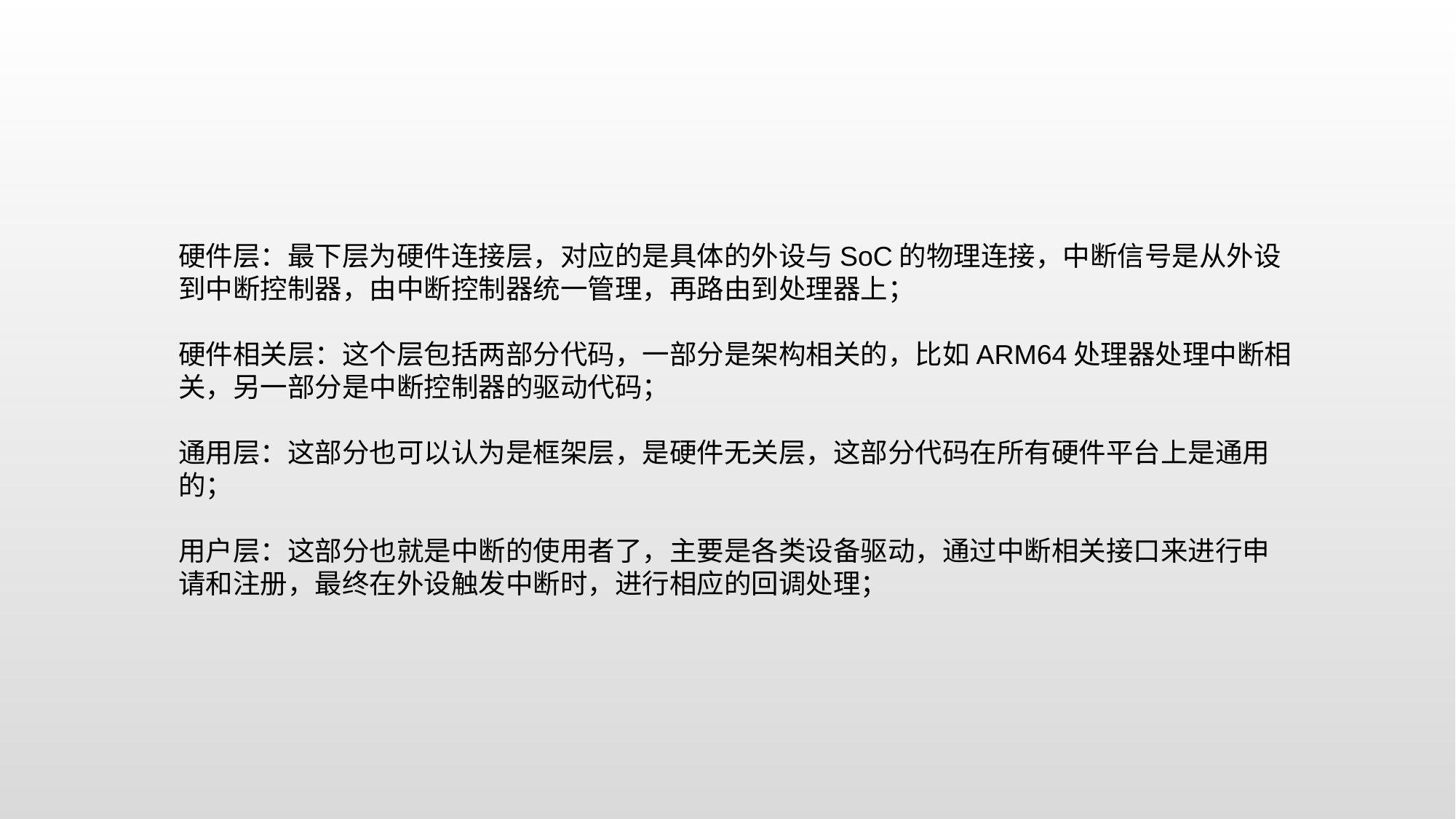

硬件层：最下层为硬件连接层，对应的是具体的外设与SoC的物理连接，中断信号是从外设到中断控制器，由中断控制器统一管理，再路由到处理器上；

硬件相关层：这个层包括两部分代码，一部分是架构相关的，比如ARM64处理器处理中断相关，另一部分是中断控制器的驱动代码；

通用层：这部分也可以认为是框架层，是硬件无关层，这部分代码在所有硬件平台上是通用的；

用户层：这部分也就是中断的使用者了，主要是各类设备驱动，通过中断相关接口来进行申请和注册，最终在外设触发中断时，进行相应的回调处理；